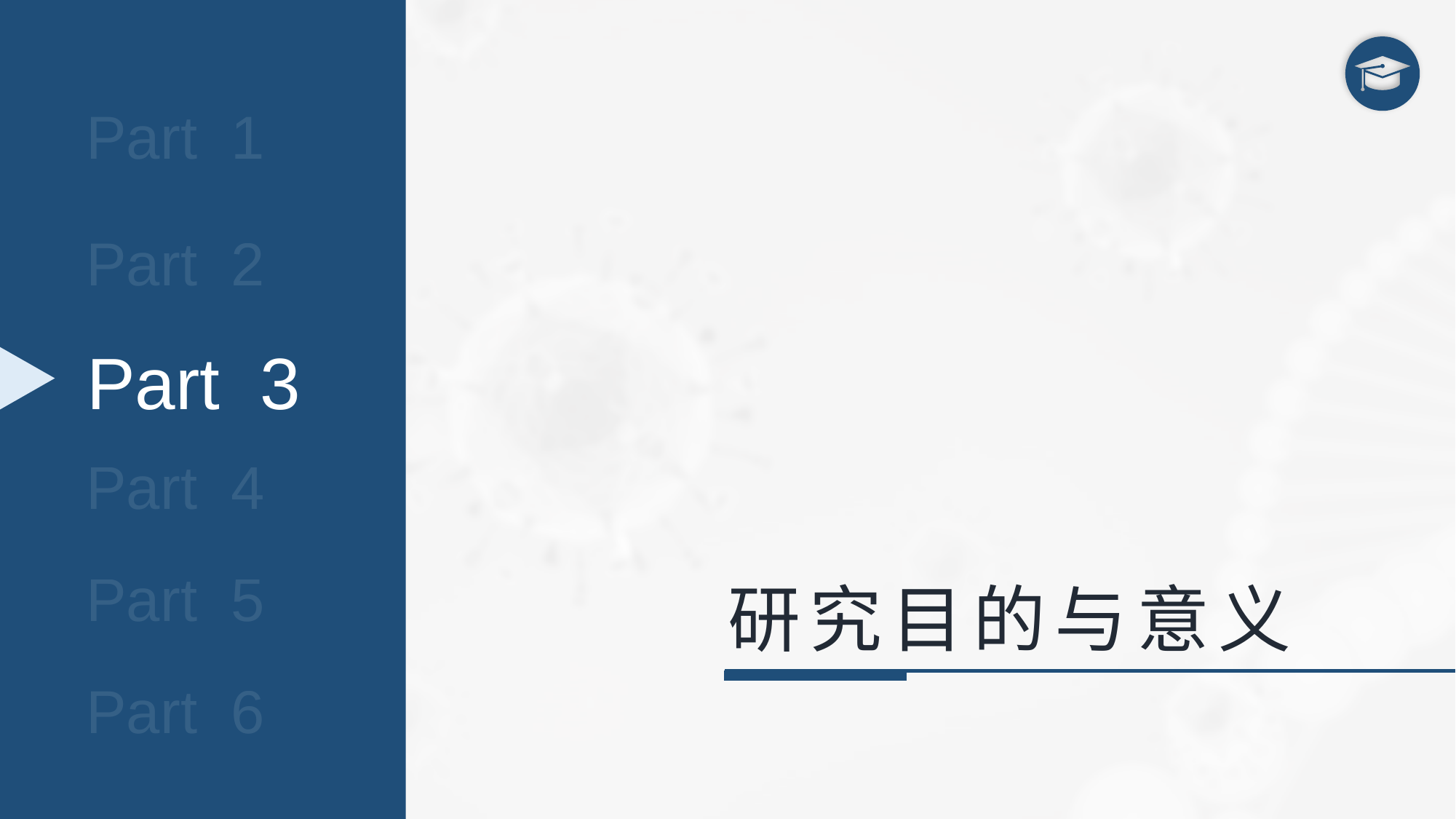

Part  1
Part  2
Part  3

Part  4
Part  5
研究目的与意义
Part  6